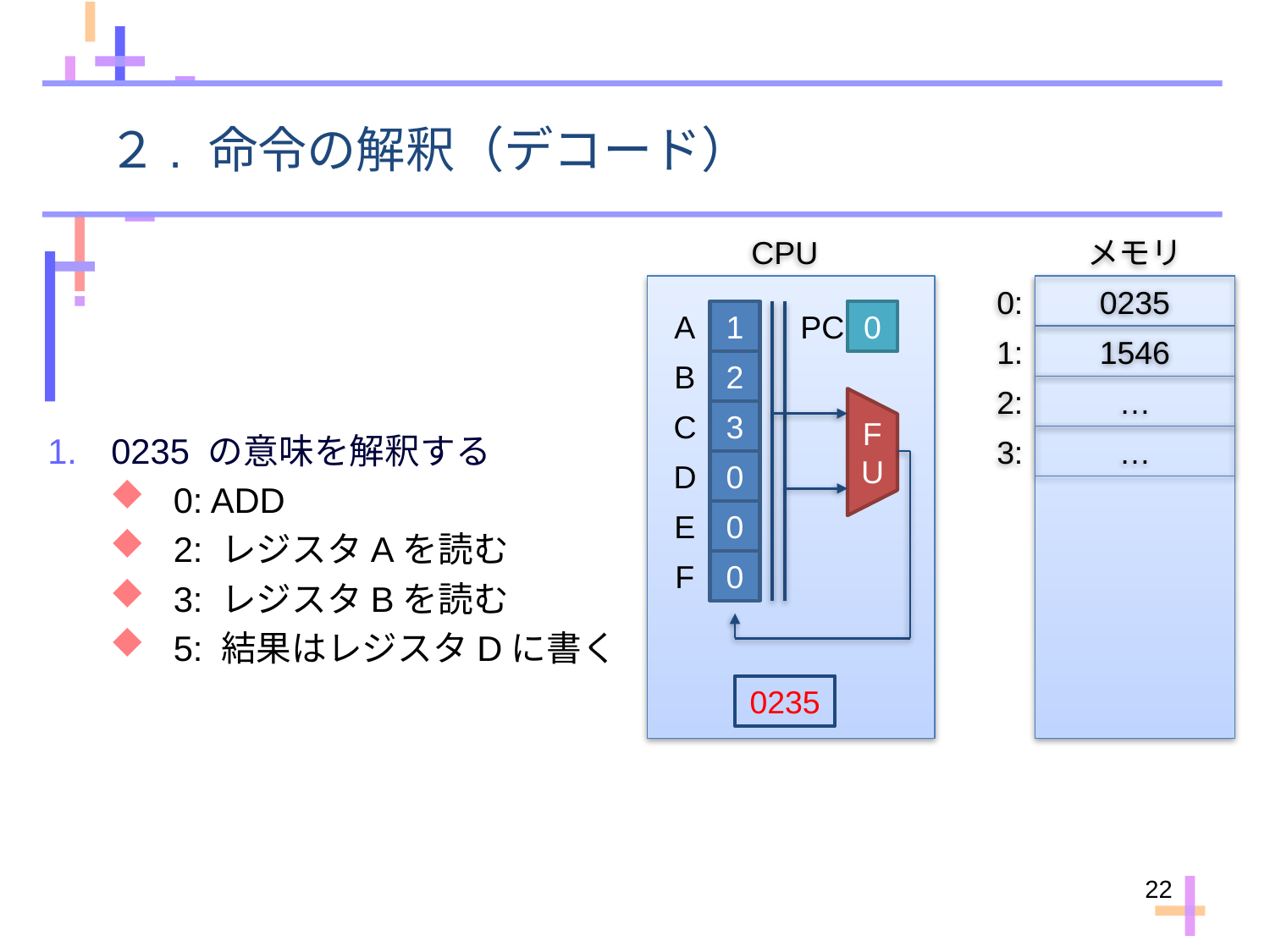

# ２. 命令の解釈（デコード）
CPU
メモリ

0235 の意味を解釈する
0: ADD
2: レジスタAを読む
3: レジスタBを読む
5: 結果はレジスタDに書く

0:
0235

A
1
PC
0
1:
1546
B
2
2:
…
C
3
3:
…
FU
D
0
E
0
F
0
0235
22